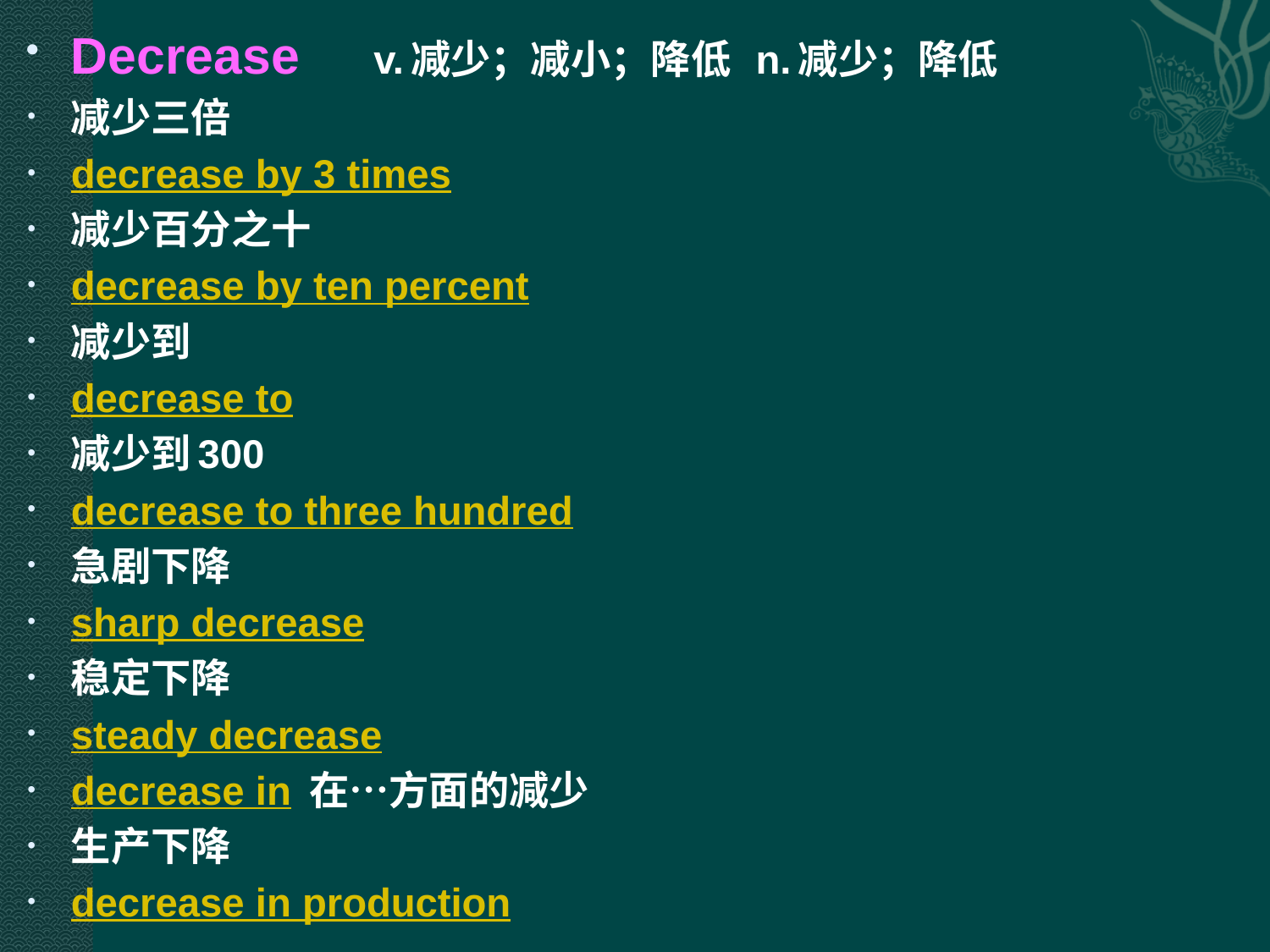

Decrease 　 v.减少；减小；降低  n.减少；降低
减少三倍
decrease by 3 times
减少百分之十
decrease by ten percent
减少到
decrease to
减少到300
decrease to three hundred
急剧下降
sharp decrease
稳定下降
steady decrease
decrease in 在…方面的减少
生产下降
decrease in production